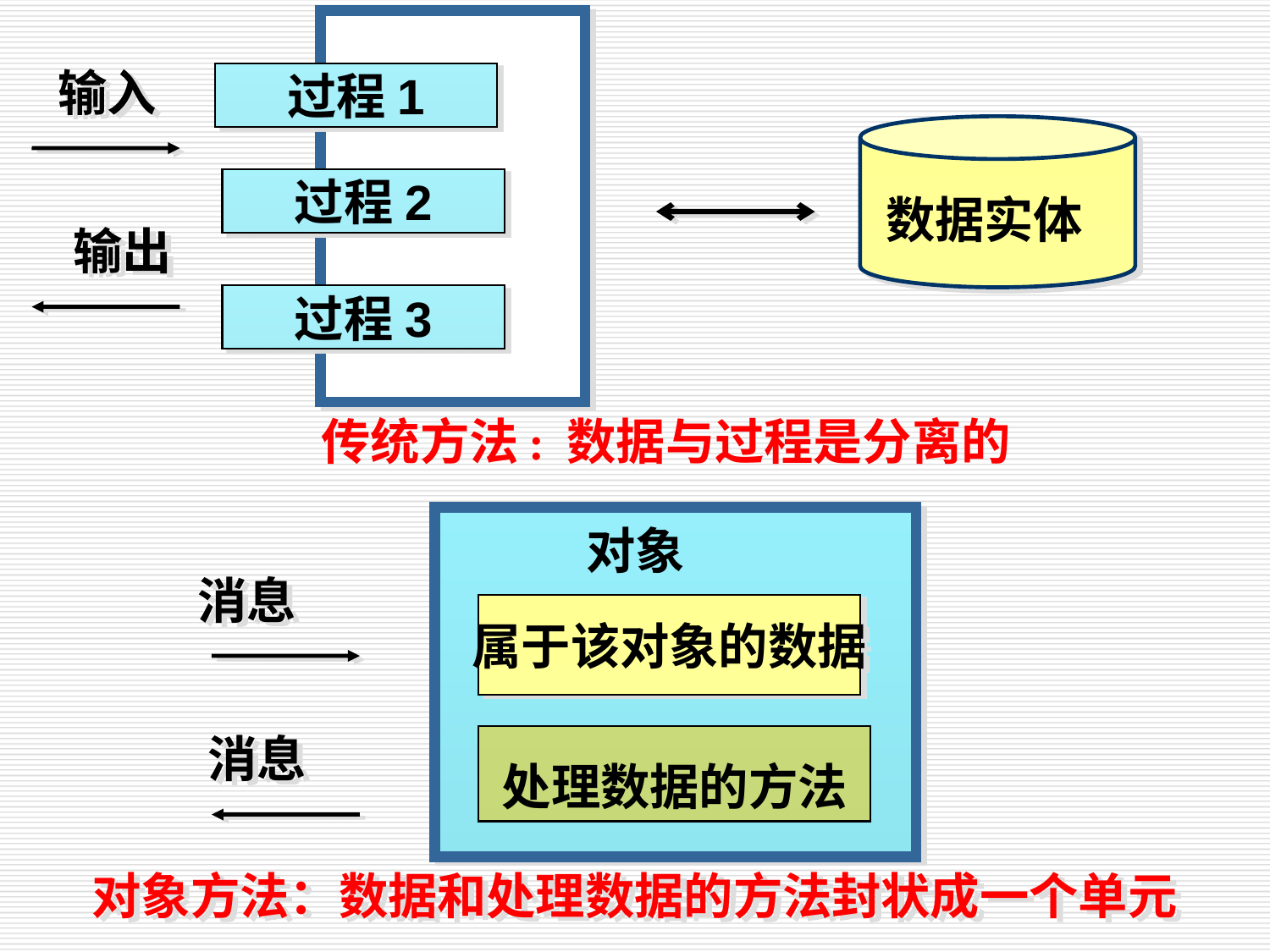

输入
过程1

数据实体
过程2
输出

过程3

传统方法: 数据与过程是分离的

对象
消息
属于该对象的数据

消息
处理数据的方法

对象方法：数据和处理数据的方法封状成一个单元